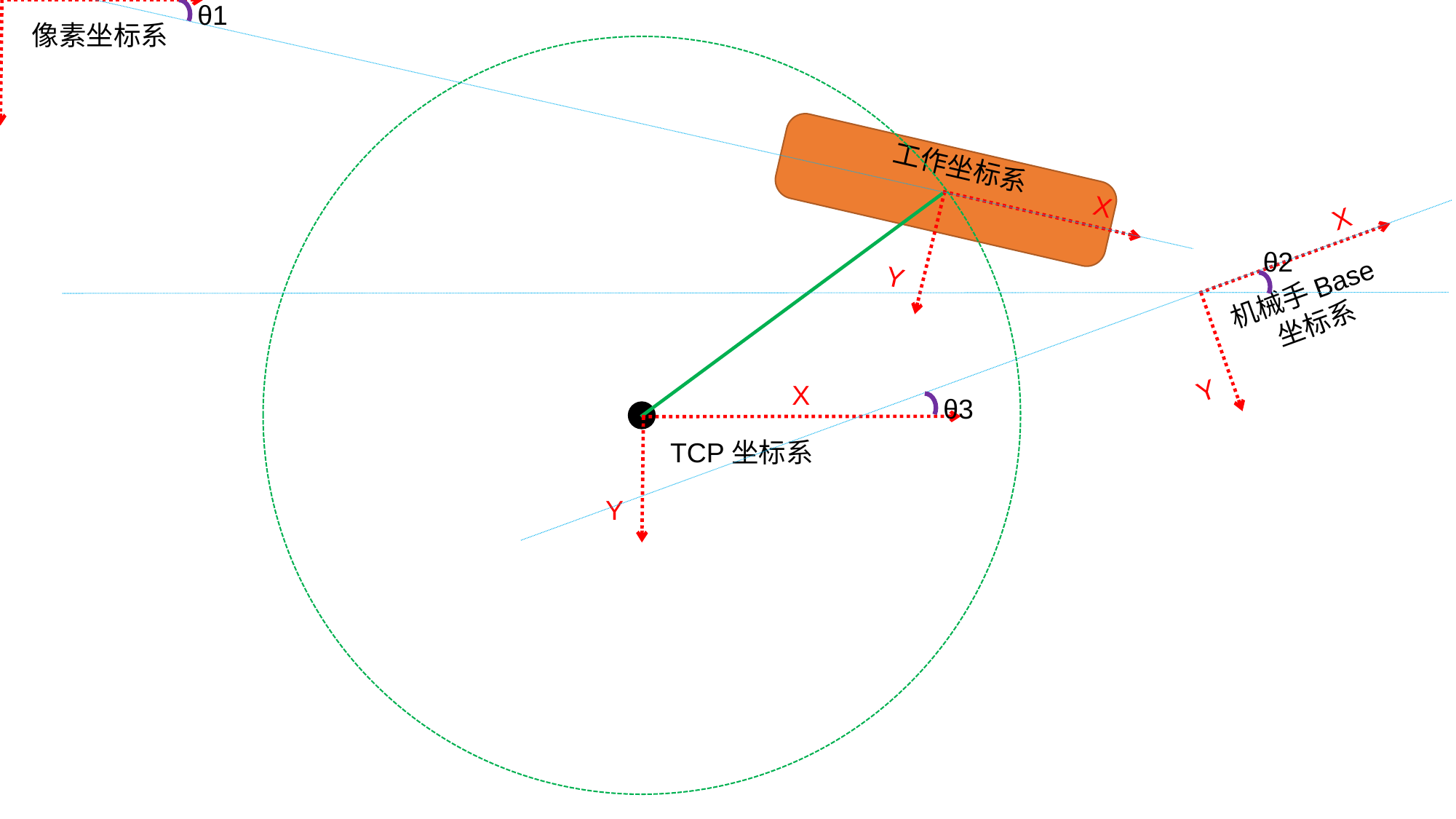

X
Y
像素坐标系
θ1

工作坐标系

X
Y
X
Y
机械手Base坐标系
θ2

X
Y
TCP坐标系
θ3